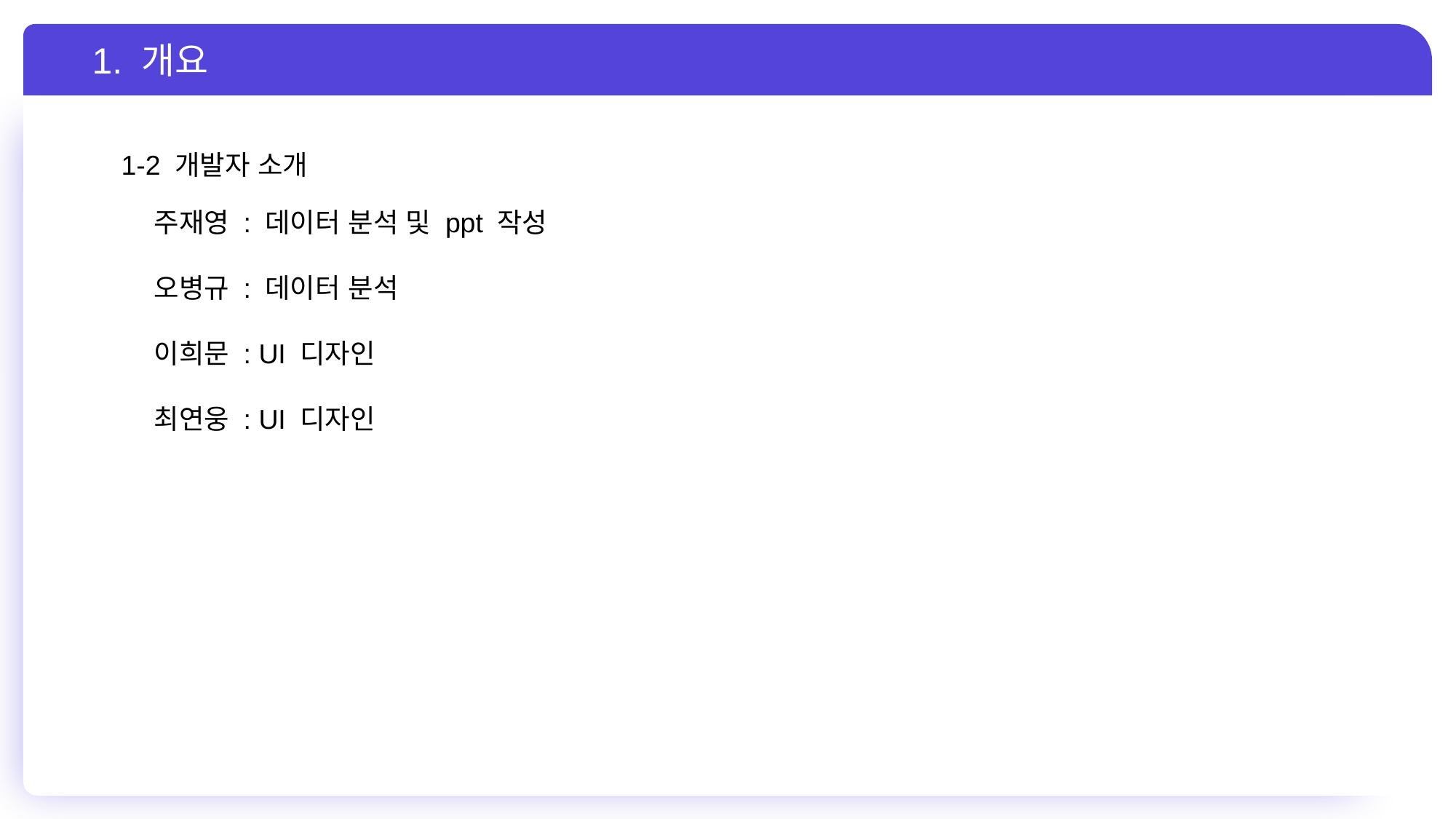

1. 개요

1-2 개발자 소개
주재영 : 데이터 분석 및 ppt 작성

오병규 : 데이터 분석

이희문 : UI 디자인

최연웅 : UI 디자인
01
01